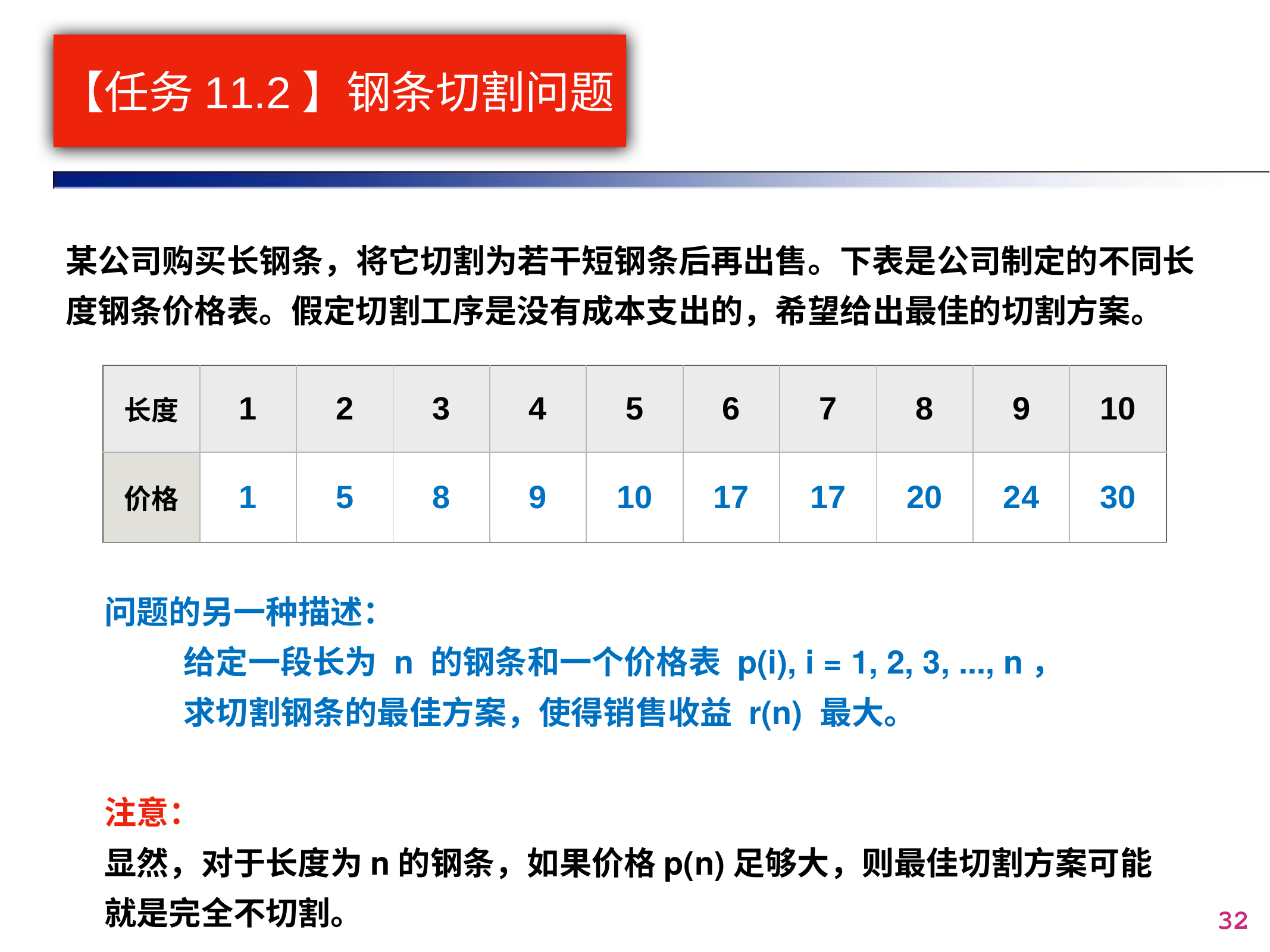

# 【任务11.2】钢条切割问题
某公司购买长钢条，将它切割为若干短钢条后再出售。下表是公司制定的不同长度钢条价格表。假定切割工序是没有成本支出的，希望给出最佳的切割方案。
| 长度 | 1 | 2 | 3 | 4 | 5 | 6 | 7 | 8 | 9 | 10 |
| --- | --- | --- | --- | --- | --- | --- | --- | --- | --- | --- |
| 价格 | 1 | 5 | 8 | 9 | 10 | 17 | 17 | 20 | 24 | 30 |
问题的另一种描述：
        给定一段长为 n 的钢条和一个价格表 p(i), i = 1, 2, 3, ..., n，
        求切割钢条的最佳方案，使得销售收益 r(n) 最大。

注意：
显然，对于长度为n的钢条，如果价格p(n)足够大，则最佳切割方案可能就是完全不切割。
32